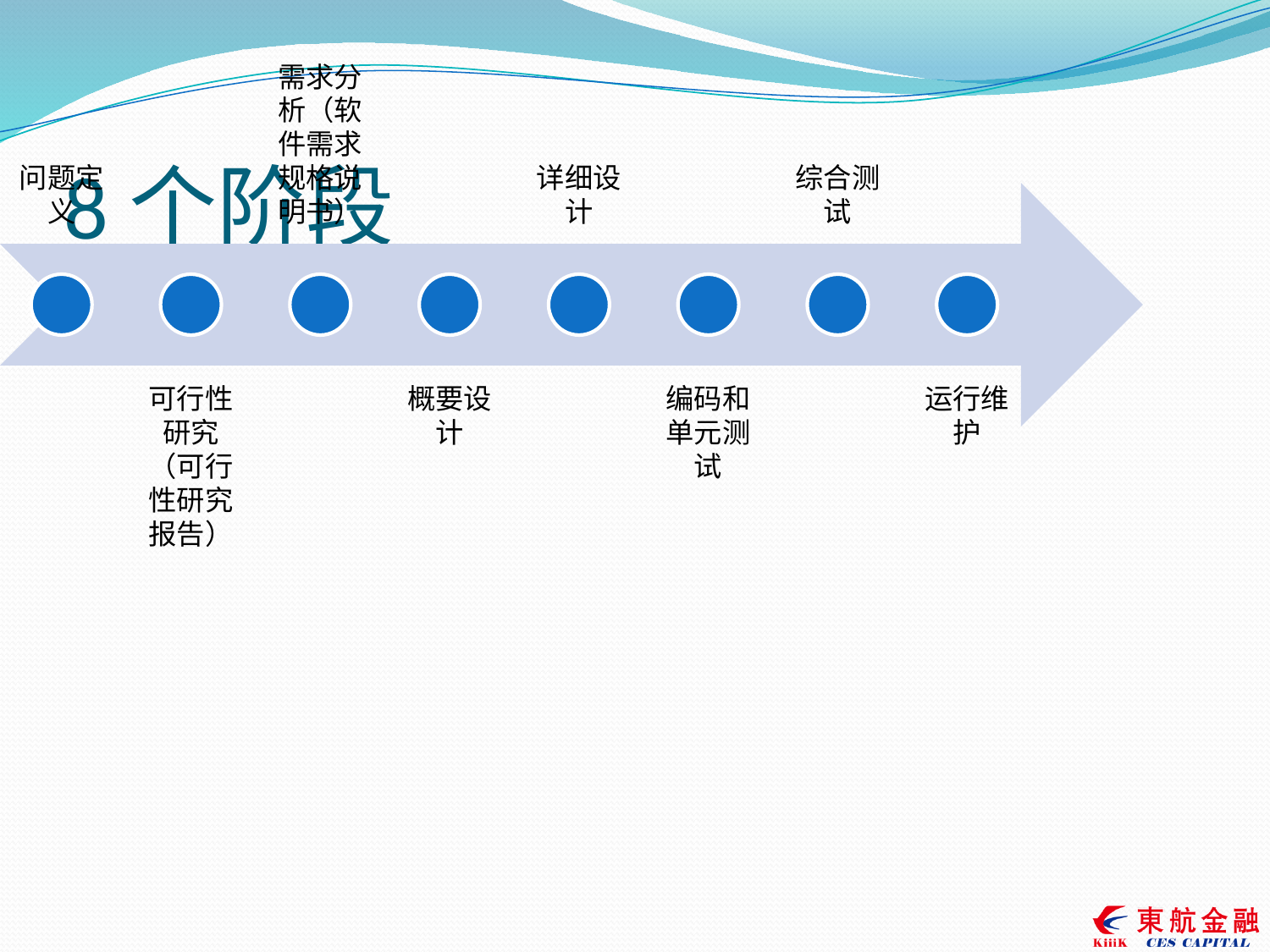

# 8个阶段
问题定义
可行性研究（可行性研究报告）
需求分析（软件需求规格说明书）
概要设计
详细设计
编码和单元测试
综合测试
运行维护